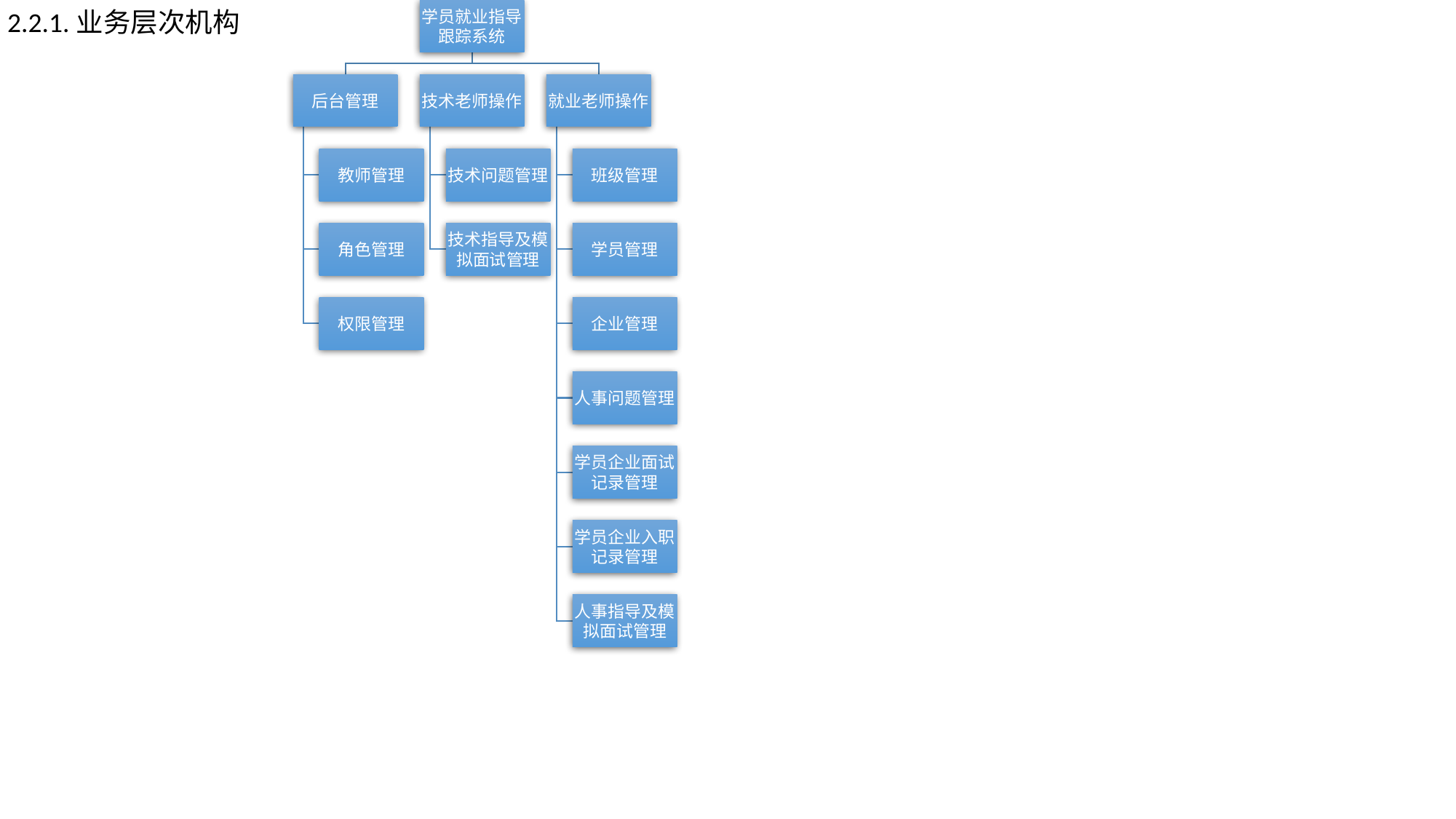

2.2.1.业务层次机构
学员就业指导跟踪系统
后台管理
教师管理
角色管理
权限管理
技术老师操作
技术问题管理
技术指导及模拟面试管理
就业老师操作
班级管理
学员管理
企业管理
人事问题管理
学员企业面试记录管理
学员企业入职记录管理
人事指导及模拟面试管理